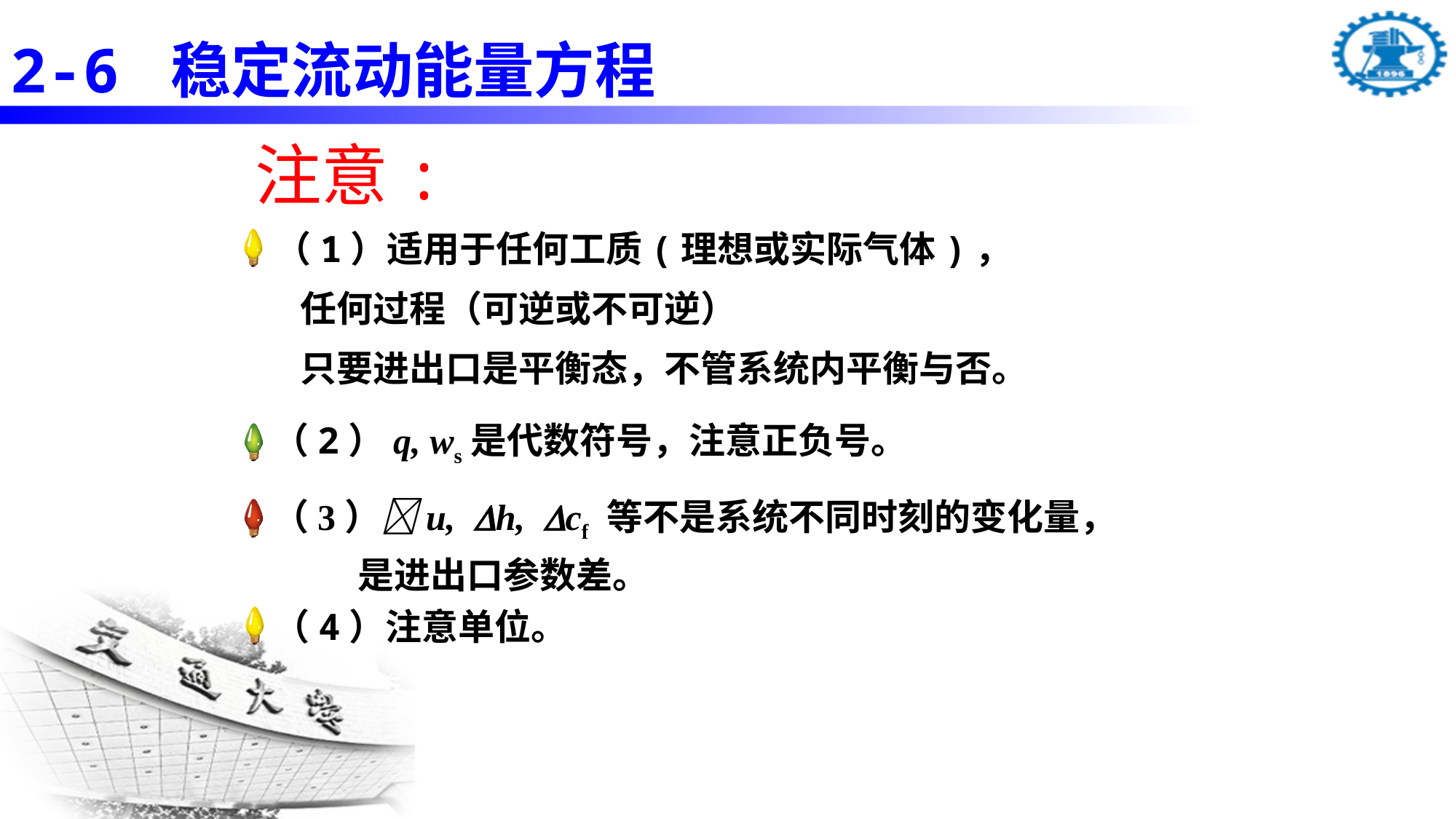

2-6 稳定流动能量方程
# 注意:
（1）适用于任何工质(理想或实际气体)，
       任何过程（可逆或不可逆）
       只要进出口是平衡态，不管系统内平衡与否。
（2）q, ws是代数符号，注意正负号。
（3）Δu,  Δh,  Δcf 等不是系统不同时刻的变化量，
              是进出口参数差。
（4）注意单位。